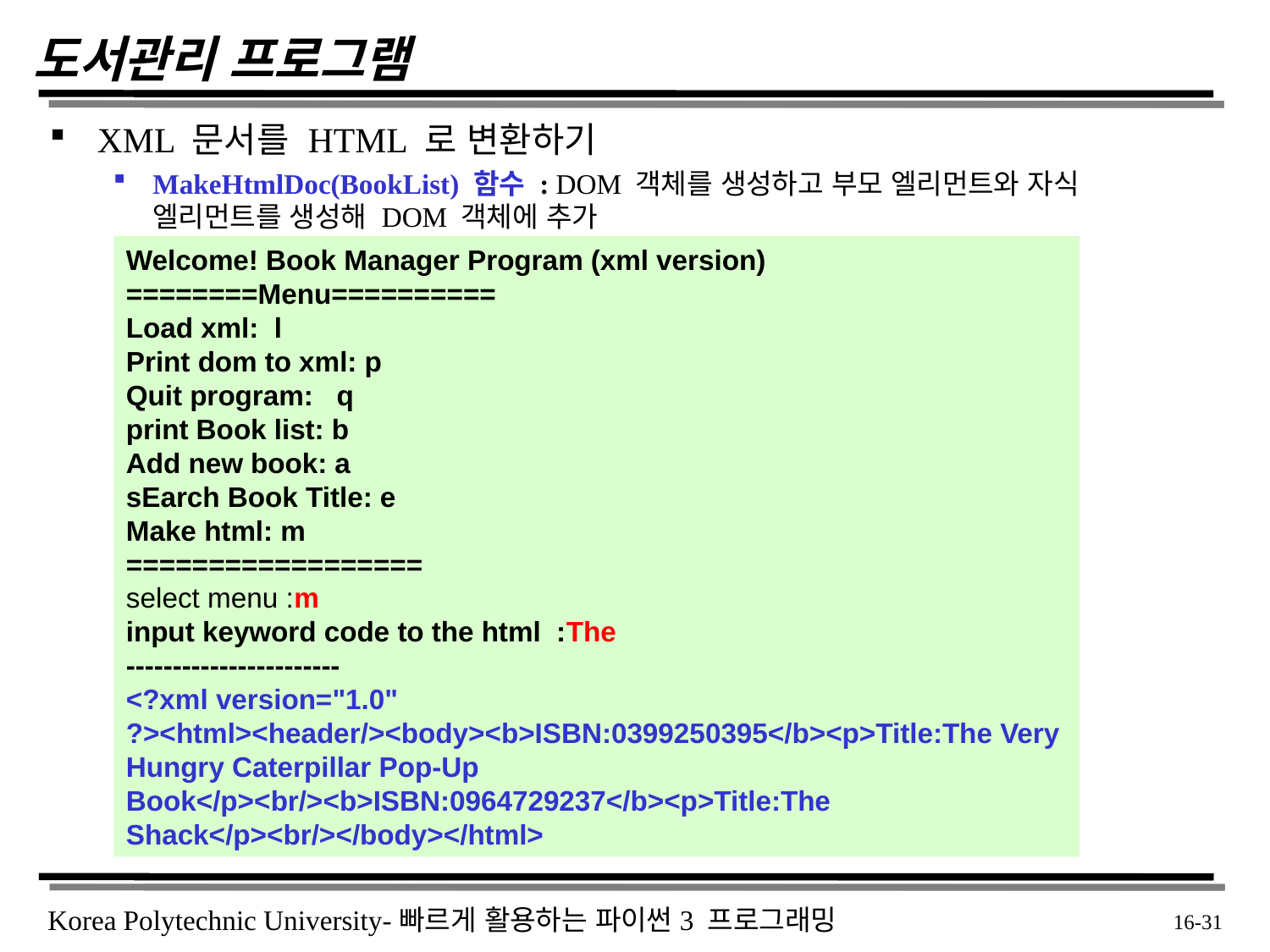

# 도서관리 프로그램
XML 문서를 HTML 로 변환하기
MakeHtmlDoc(BookList) 함수 : DOM 객체를 생성하고 부모 엘리먼트와 자식 엘리먼트를 생성해 DOM 객체에 추가

Welcome! Book Manager Program (xml version)
========Menu==========
Load xml:  l
Print dom to xml: p
Quit program:   q
print Book list: b
Add new book: a
sEarch Book Title: e
Make html: m
==================
select menu :m
input keyword code to the html  :The
-----------------------
<?xml version="1.0" ?><html><header/><body><b>ISBN:0399250395</b><p>Title:The Very Hungry Caterpillar Pop-Up Book</p><br/><b>ISBN:0964729237</b><p>Title:The Shack</p><br/></body></html>
 16-31